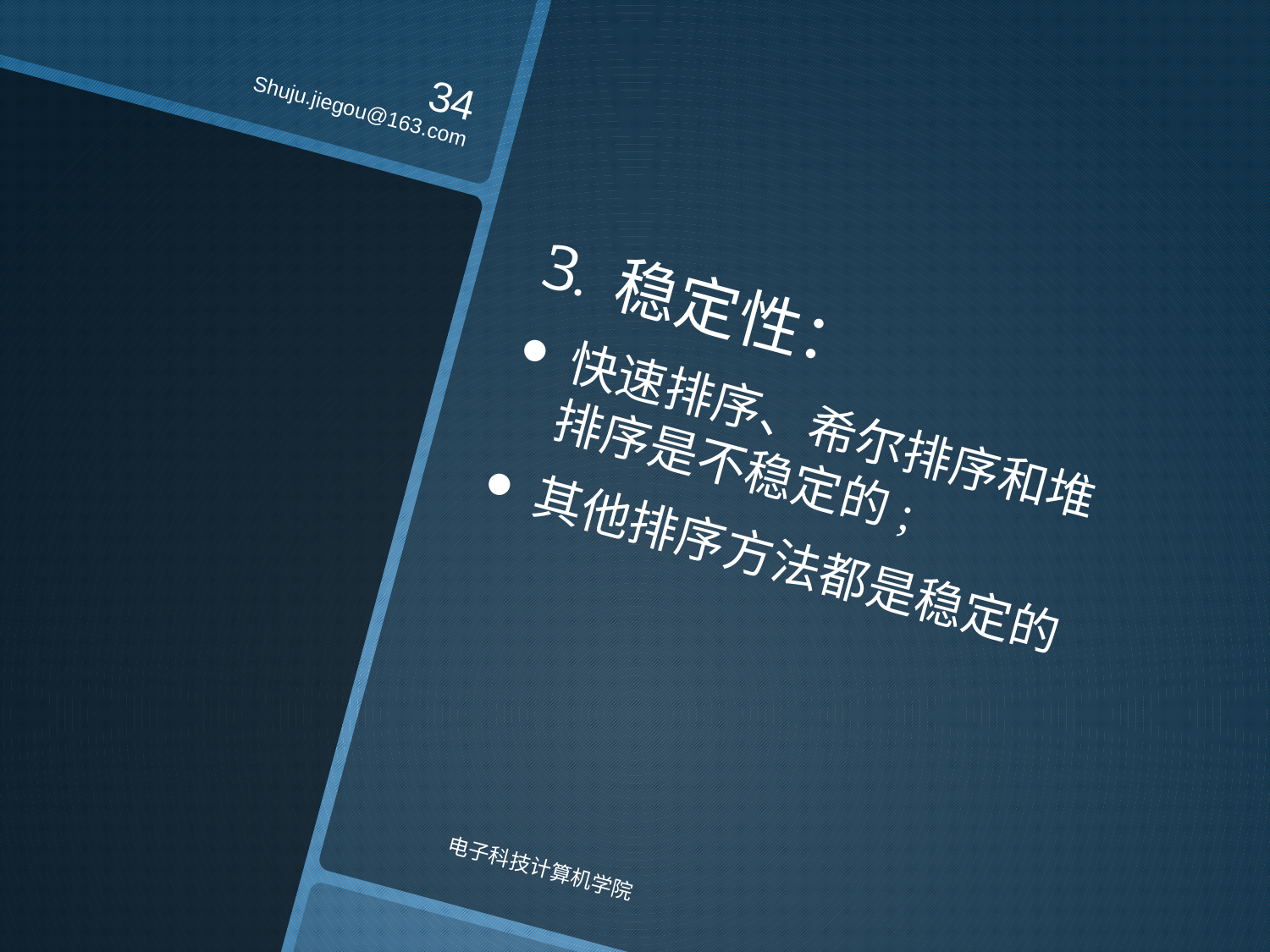

34
Shuju.jiegou@163.com
3. 稳定性：
快速排序、希尔排序和堆排序是不稳定的;
其他排序方法都是稳定的

电子科技计算机学院